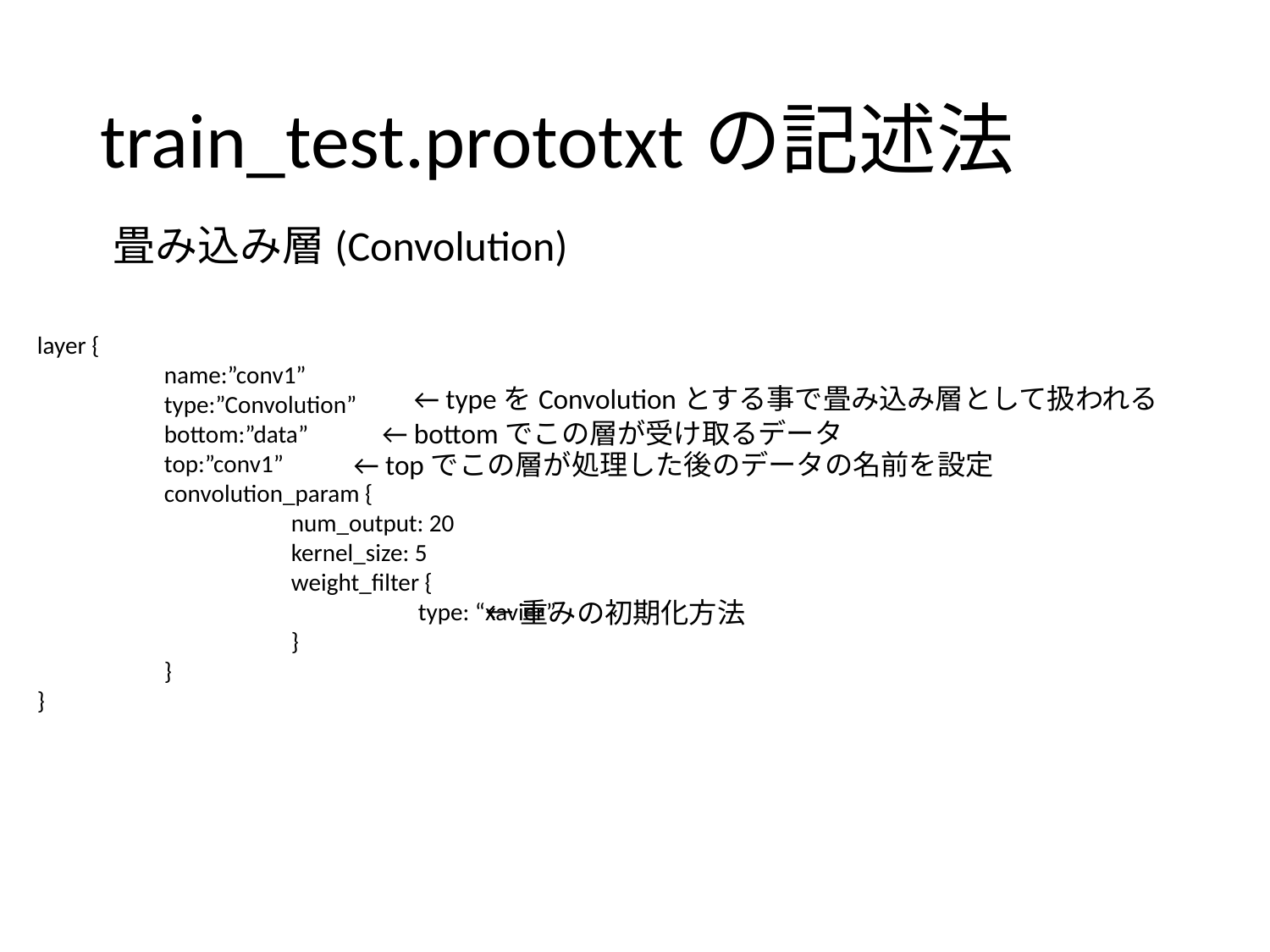

# train_test.prototxtの記述法
畳み込み層(Convolution)
layer {
	name:”conv1”
	type:”Convolution”
	bottom:”data”
	top:”conv1”
 	convolution_param {
		num_output: 20
		kernel_size: 5
		weight_filter {
			type: “xavier”
		}
	}
}
← typeをConvolutionとする事で畳み込み層として扱われる
← bottomでこの層が受け取るデータ
← topでこの層が処理した後のデータの名前を設定
←重みの初期化方法